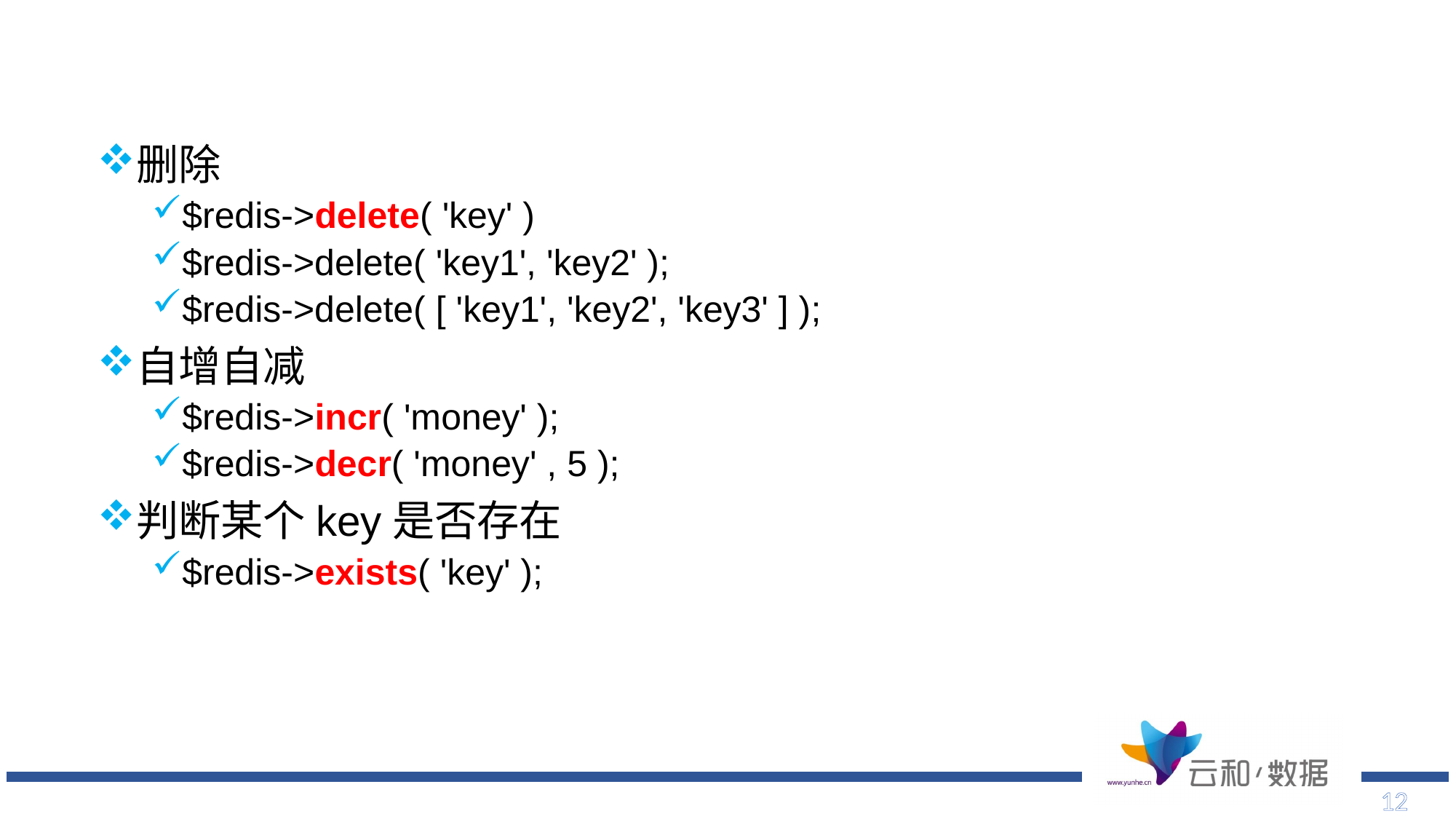

删除
$redis->delete( 'key' )
$redis->delete( 'key1', 'key2' );
$redis->delete( [ 'key1', 'key2', 'key3' ] );
自增自减
$redis->incr( 'money' );
$redis->decr( 'money' , 5 );
判断某个key是否存在
$redis->exists( 'key' );